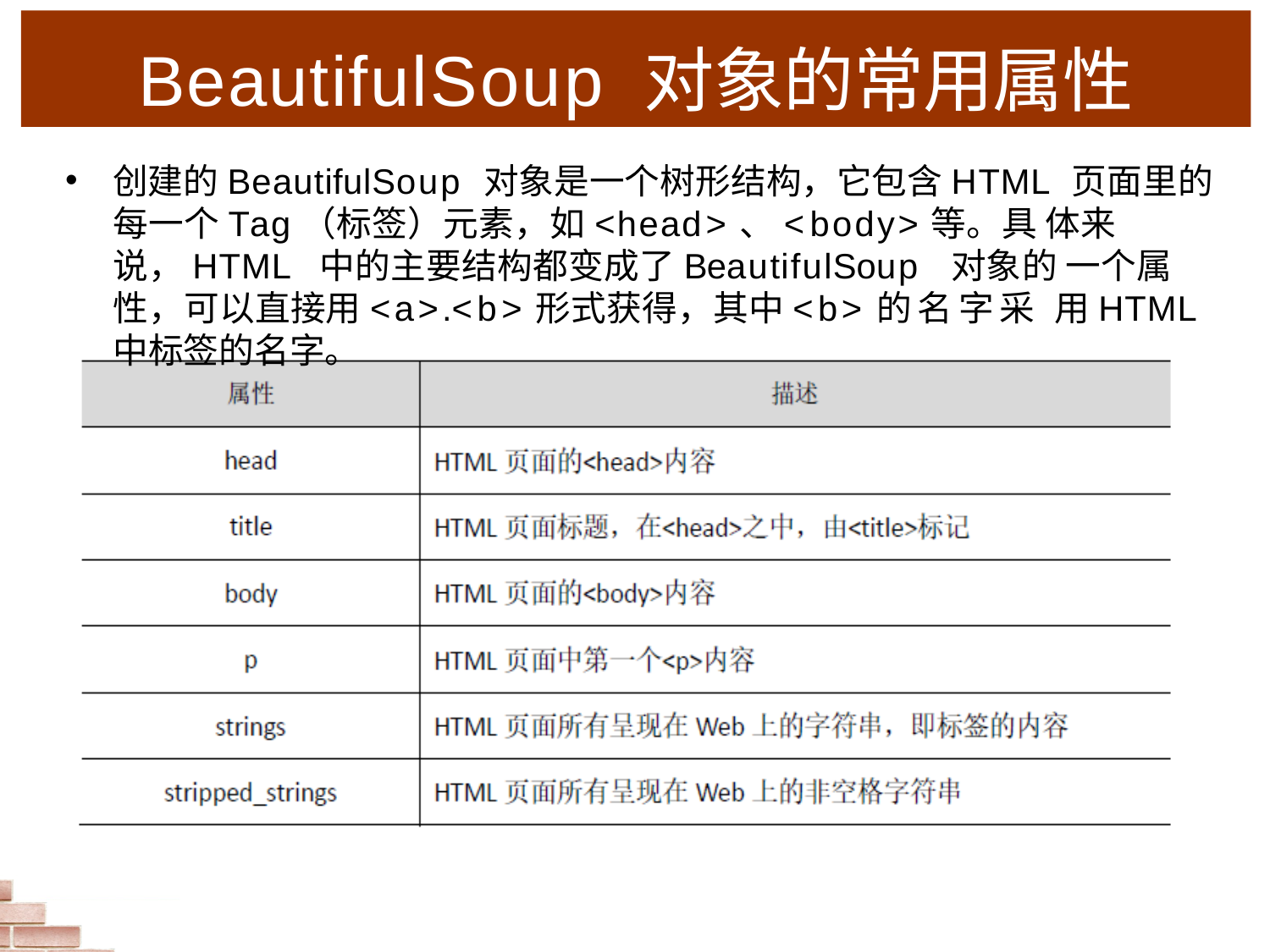

BeautifulSoup 对象的常用属性
创建的BeautifulSoup 对象是一个树形结构，它包含HTML 页面里的每一个Tag（标签）元素，如<head>、<body>等。具 体来说，HTML  中的主要结构都变成了BeautifulSoup  对象的 一个属性，可以直接用<a>.<b>形式获得，其中<b>的名字采 用HTML 中标签的名字。